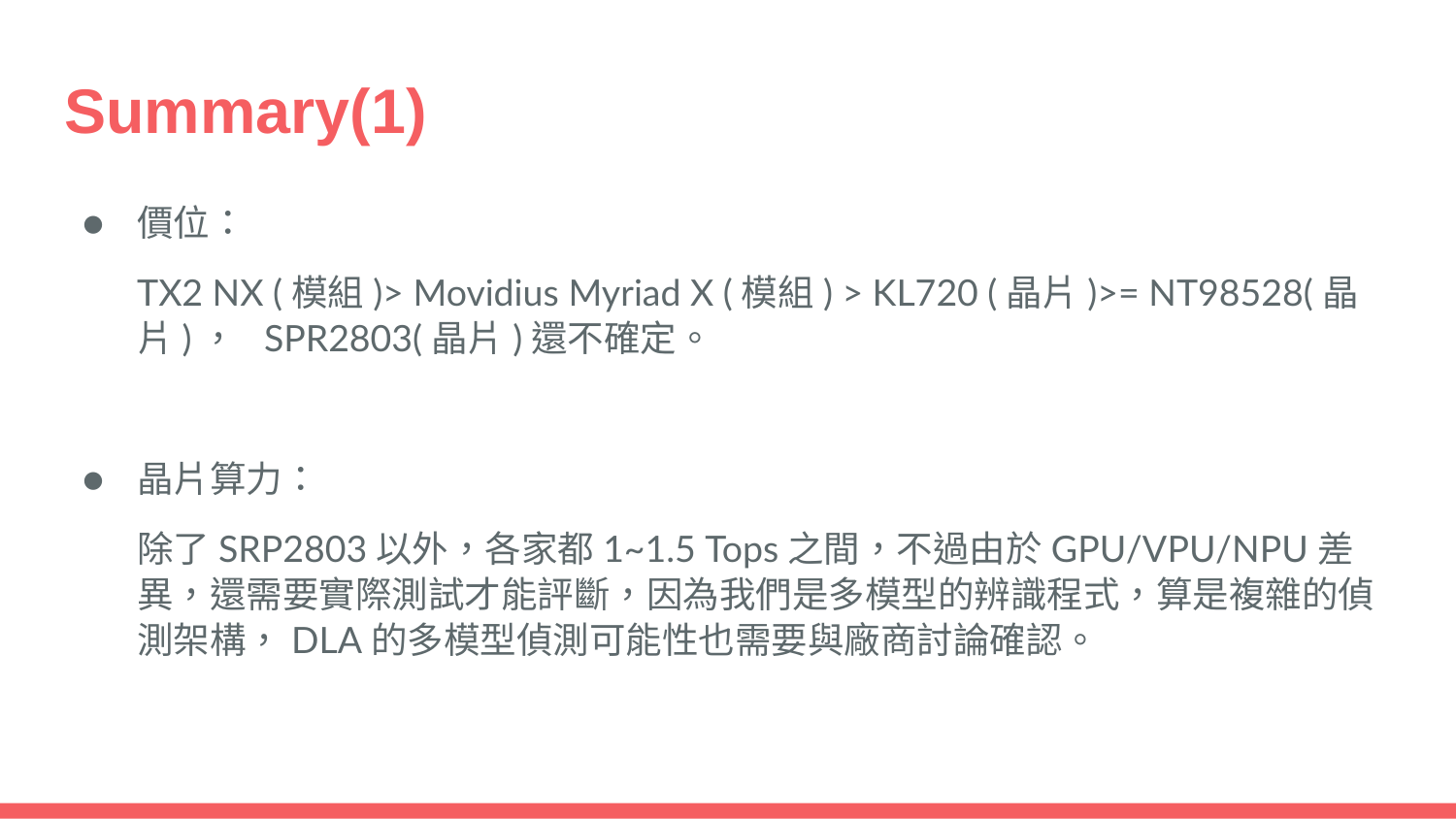

# Summary(1)
價位：
TX2 NX (模組)> Movidius Myriad X (模組) > KL720 (晶片)>= NT98528(晶片)，  SPR2803(晶片)還不確定。

晶片算力：
除了SRP2803以外，各家都1~1.5 Tops之間，不過由於GPU/VPU/NPU差異，還需要實際測試才能評斷，因為我們是多模型的辨識程式，算是複雜的偵測架構，DLA的多模型偵測可能性也需要與廠商討論確認。